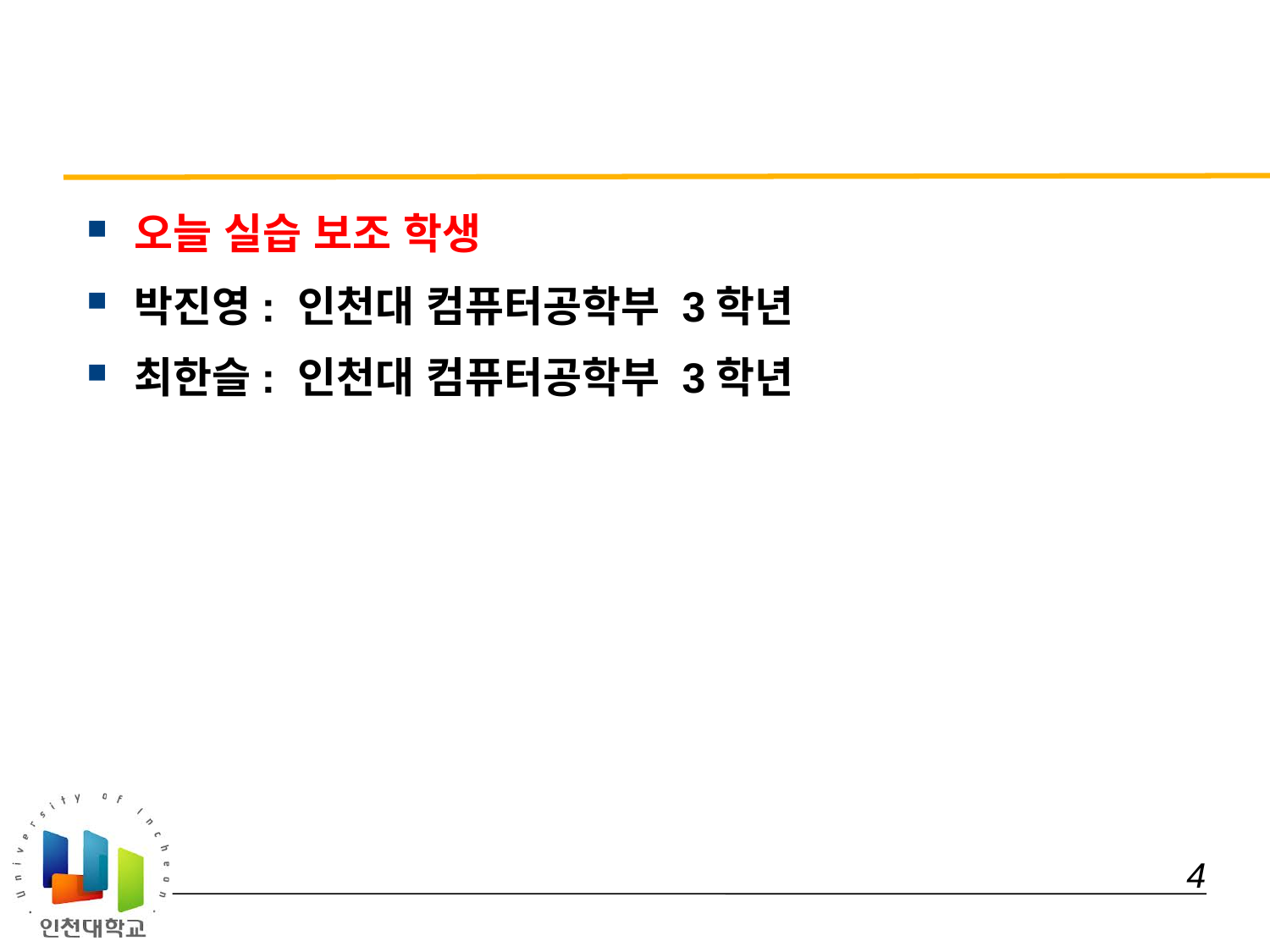

#
오늘 실습 보조 학생
박진영: 인천대 컴퓨터공학부 3학년
최한슬: 인천대 컴퓨터공학부 3학년

 4